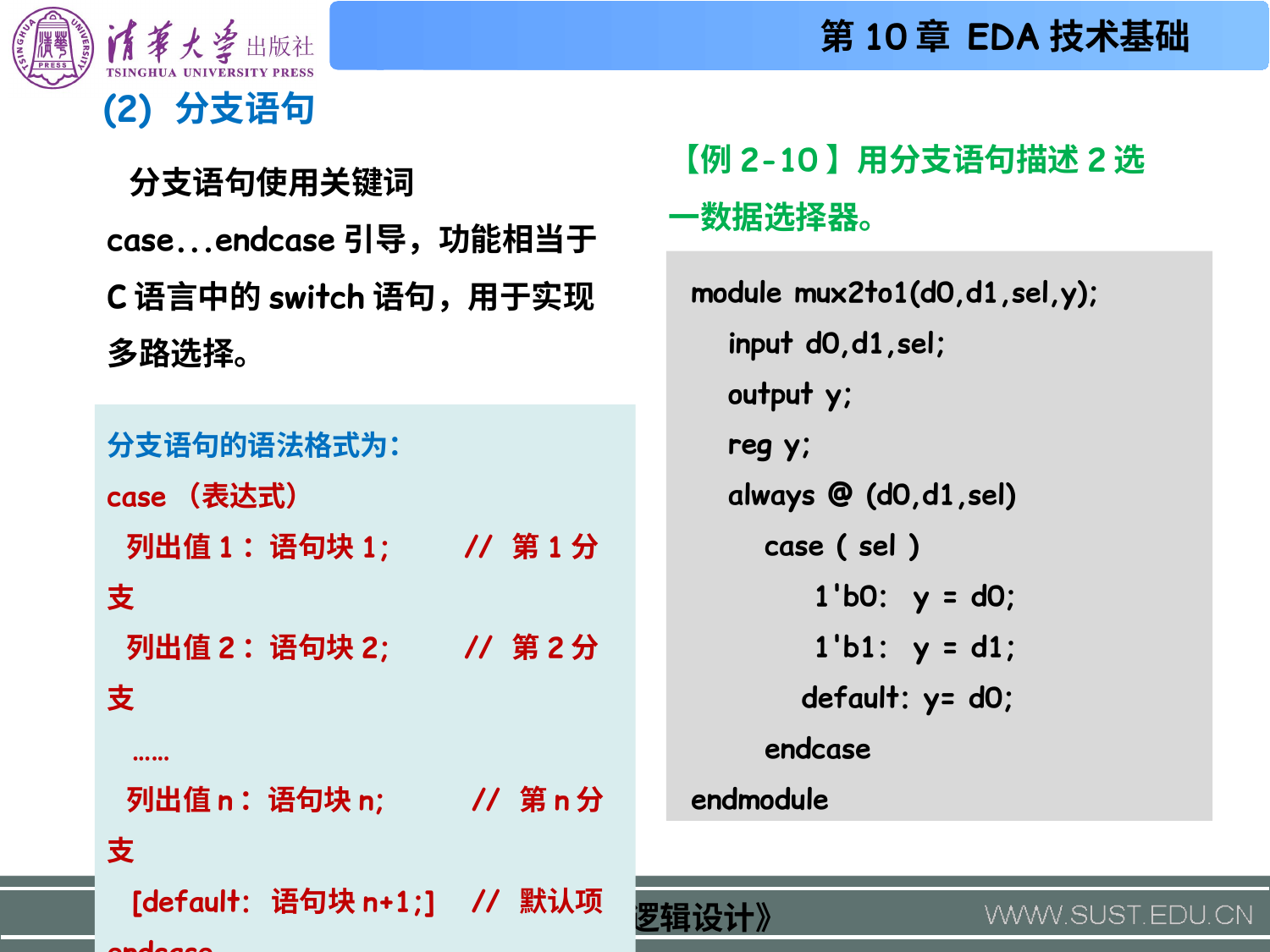

(2) 分支语句
【例2-10】用分支语句描述2选一数据选择器。
  分支语句使用关键词case...endcase引导，功能相当于C语言中的switch语句，用于实现多路选择。
 module mux2to1(d0,d1,sel,y);
    input d0,d1,sel;
    output y;
    reg y;
    always @ (d0,d1,sel)
       case ( sel )
           1'b0:  y = d0;
           1'b1:  y = d1;
          default: y= d0;
       endcase
 endmodule
分支语句的语法格式为：
case（表达式）
  列出值1：语句块1;      // 第1分支
  列出值2：语句块2;      // 第2分支
  ……
  列出值n：语句块n;       // 第n分支
  [default: 语句块n+1;]   // 默认项
endcase